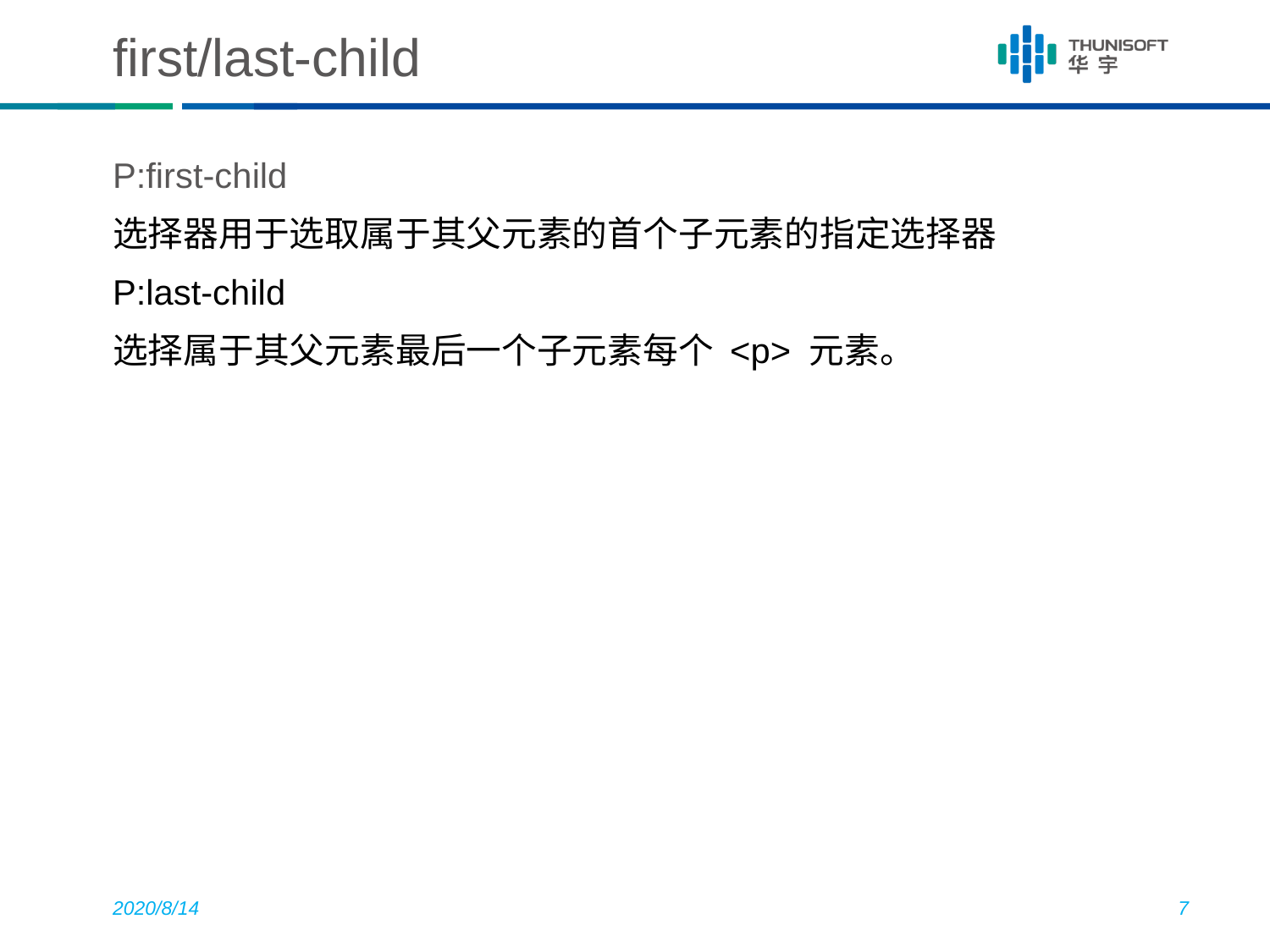

# first/last-child
P:first-child
选择器用于选取属于其父元素的首个子元素的指定选择器
P:last-child
选择属于其父元素最后一个子元素每个 <p> 元素。

2020/8/14
7